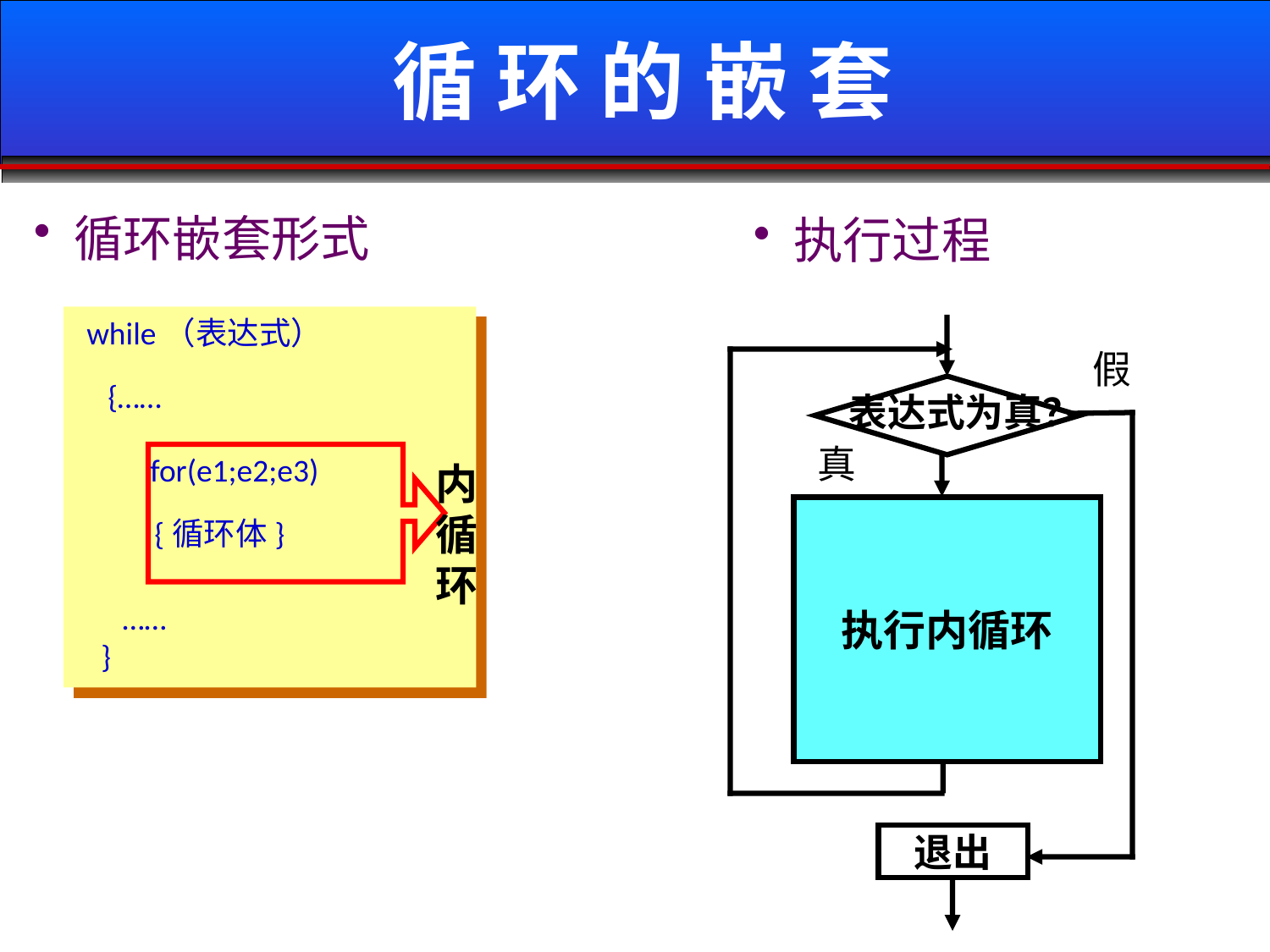

# 循 环 的 嵌 套

 循环嵌套形式
 执行过程

while（表达式）

假

{……

表达式为真？

真
for(e1;e2;e3)

内循环

执行内循环
     {循环体}
     ……
  }

退出